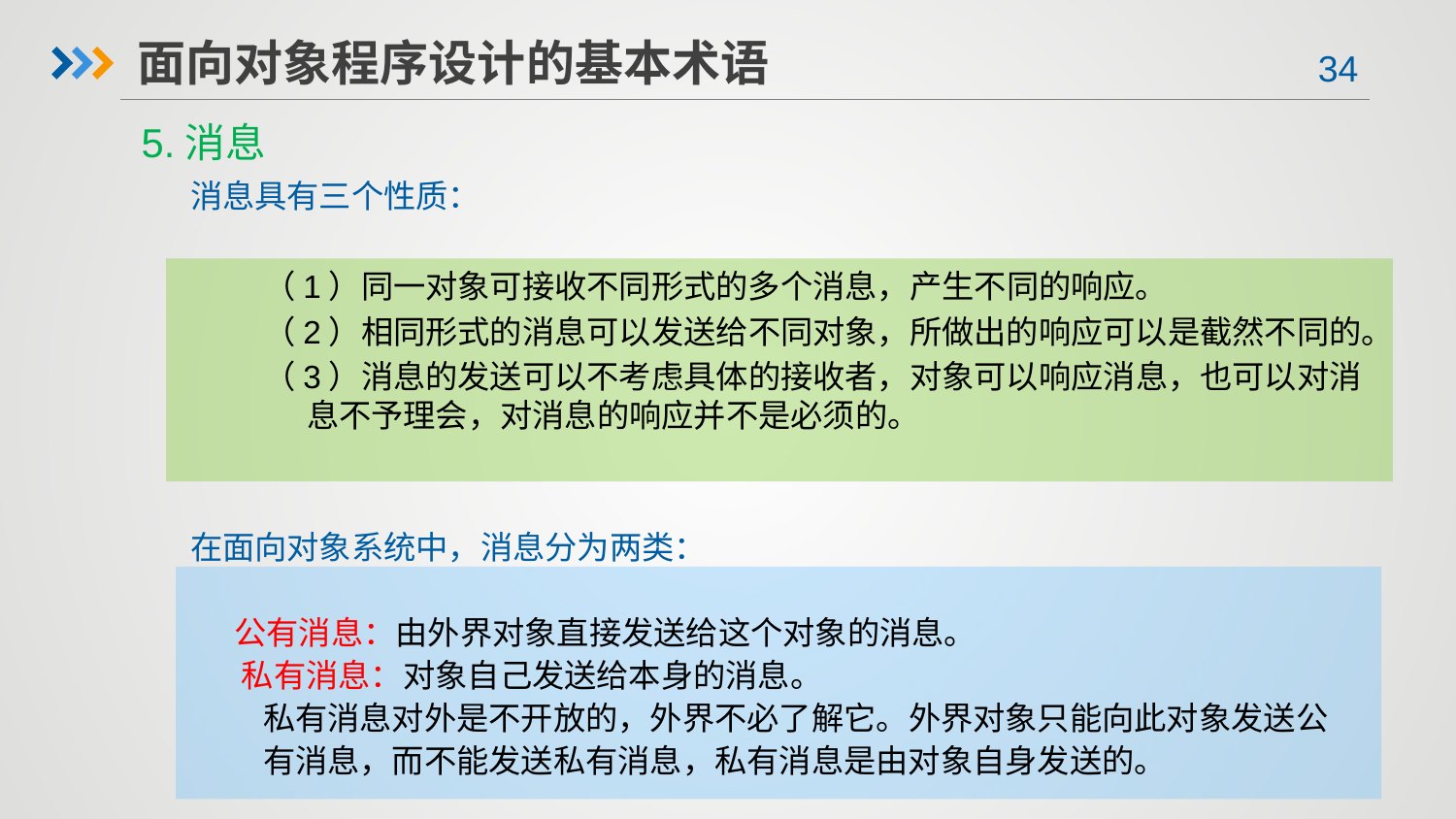

面向对象程序设计的基本术语
5.消息
消息具有三个性质：

（1）同一对象可接收不同形式的多个消息，产生不同的响应。
（2）相同形式的消息可以发送给不同对象，所做出的响应可以是截然不同的。
（3）消息的发送可以不考虑具体的接收者，对象可以响应消息，也可以对消息不予理会，对消息的响应并不是必须的。

在面向对象系统中，消息分为两类：

     公有消息：由外界对象直接发送给这个对象的消息。
      私有消息：对象自己发送给本身的消息。
私有消息对外是不开放的，外界不必了解它。外界对象只能向此对象发送公有消息，而不能发送私有消息，私有消息是由对象自身发送的。